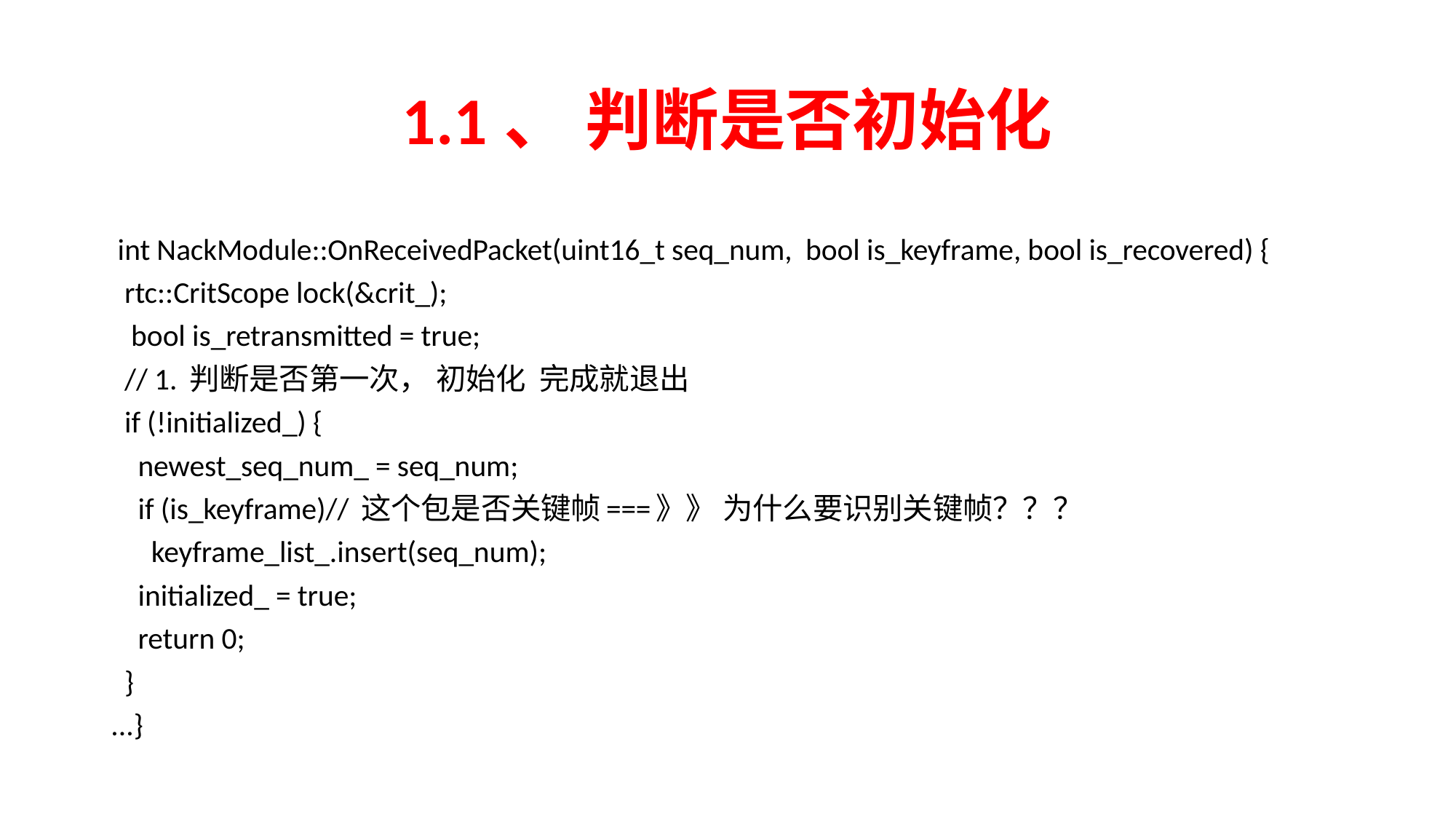

# 1.1、 判断是否初始化
 int NackModule::OnReceivedPacket(uint16_t seq_num,  bool is_keyframe, bool is_recovered) {
  rtc::CritScope lock(&crit_);
   bool is_retransmitted = true;
  // 1. 判断是否第一次， 初始化  完成就退出
  if (!initialized_) {
    newest_seq_num_ = seq_num;
    if (is_keyframe)// 这个包是否关键帧===》》 为什么要识别关键帧？？？
      keyframe_list_.insert(seq_num);
    initialized_ = true;
    return 0;
  }
...}